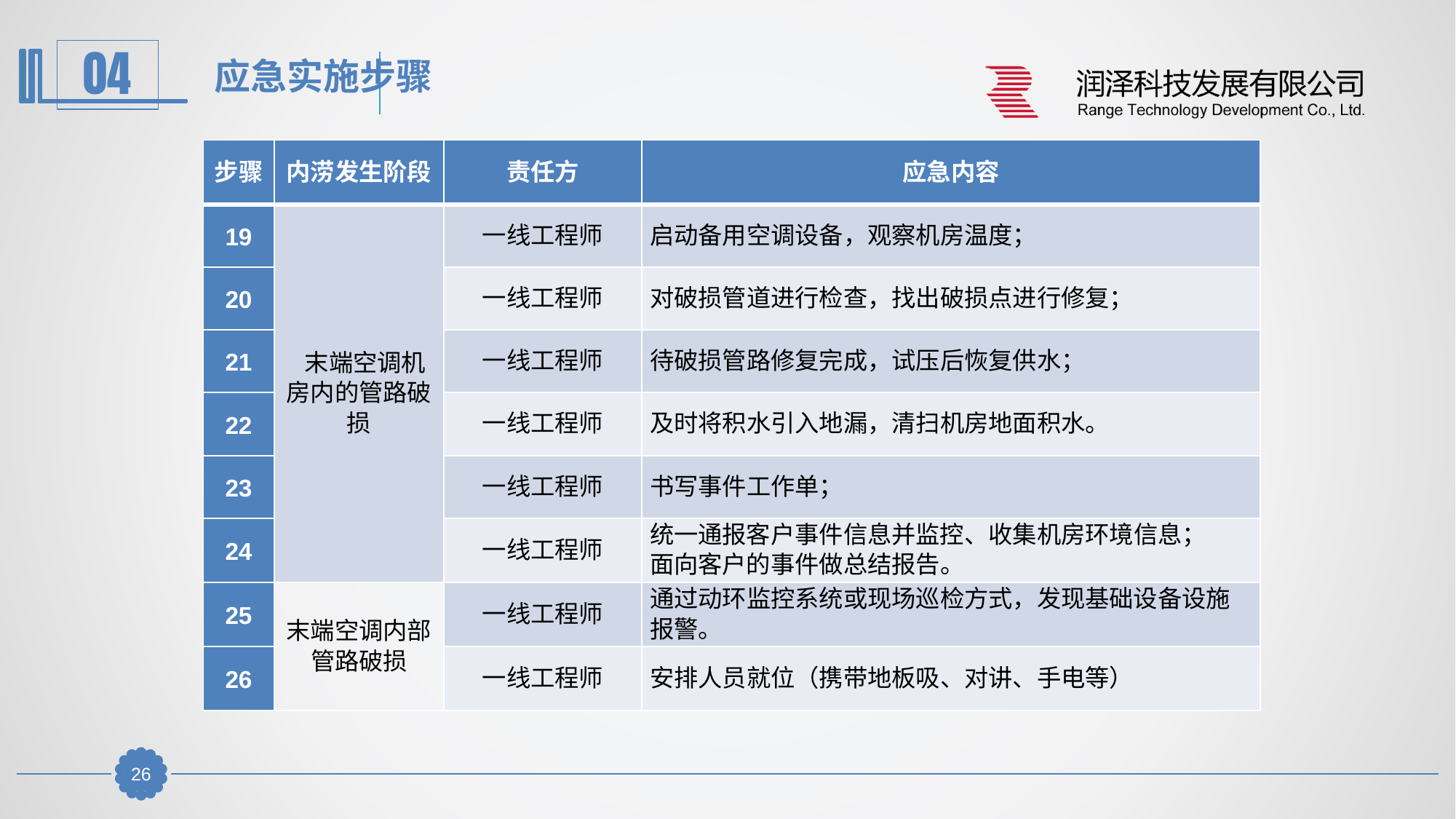

应急实施步骤
| 步骤 | 内涝发生阶段 | 责任方 | 应急内容 |
| --- | --- | --- | --- |
| 19 | 末端空调机房内的管路破损 | 一线工程师 | 启动备用空调设备，观察机房温度； |
| 20 |  | 一线工程师 | 对破损管道进行检查，找出破损点进行修复； |
| 21 |  | 一线工程师 | 待破损管路修复完成，试压后恢复供水； |
| 22 |  | 一线工程师 | 及时将积水引入地漏，清扫机房地面积水。 |
| 23 |  | 一线工程师 | 书写事件工作单； |
| 24 |  | 一线工程师 | 统一通报客户事件信息并监控、收集机房环境信息； 面向客户的事件做总结报告。 |
| 25 | 末端空调内部管路破损 | 一线工程师 | 通过动环监控系统或现场巡检方式，发现基础设备设施报警。 |
| 26 |  | 一线工程师 | 安排人员就位（携带地板吸、对讲、手电等） |
26